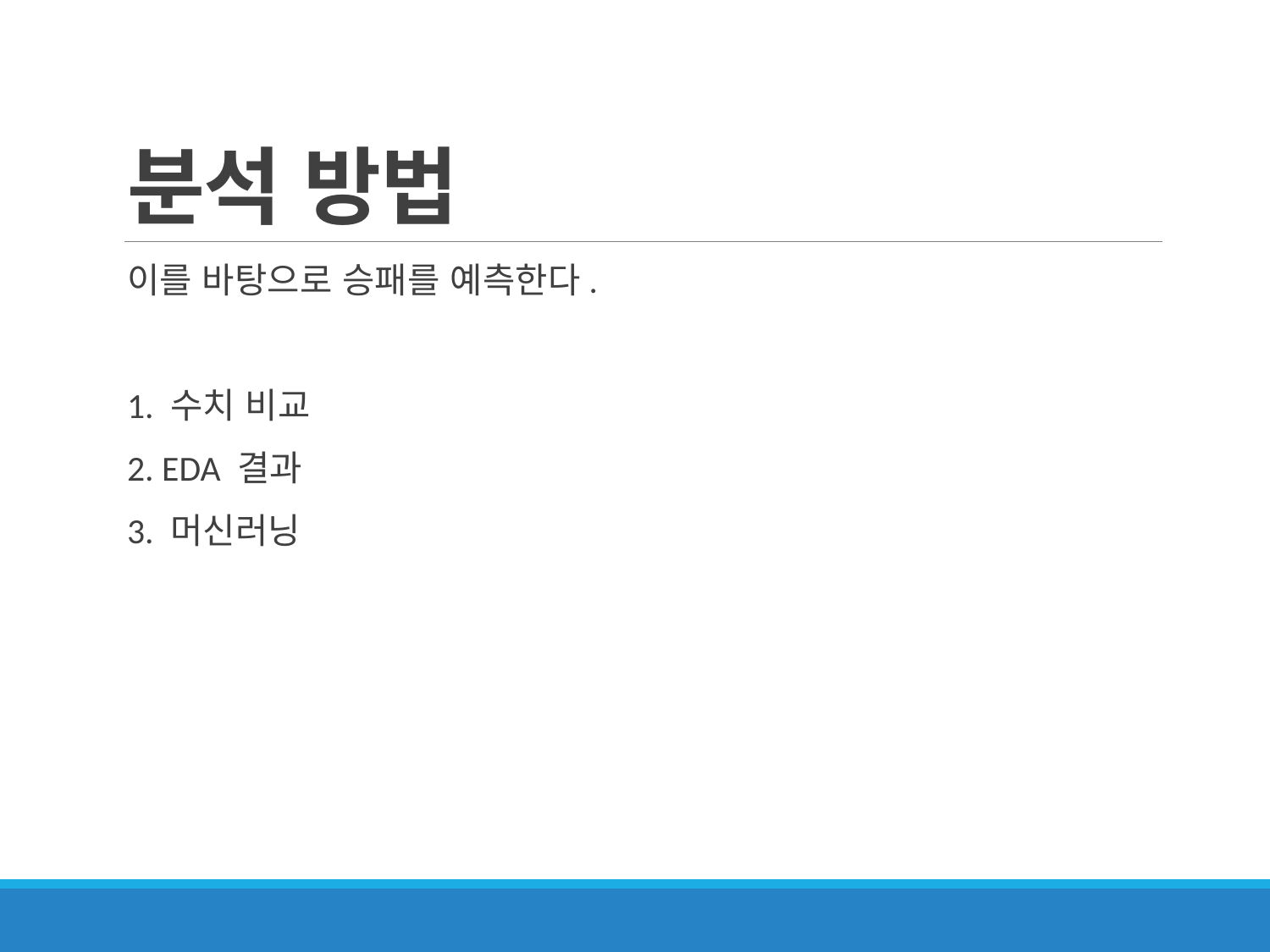

# 분석 방법
이를 바탕으로 승패를 예측한다.

1. 수치 비교
2. EDA 결과
3. 머신러닝